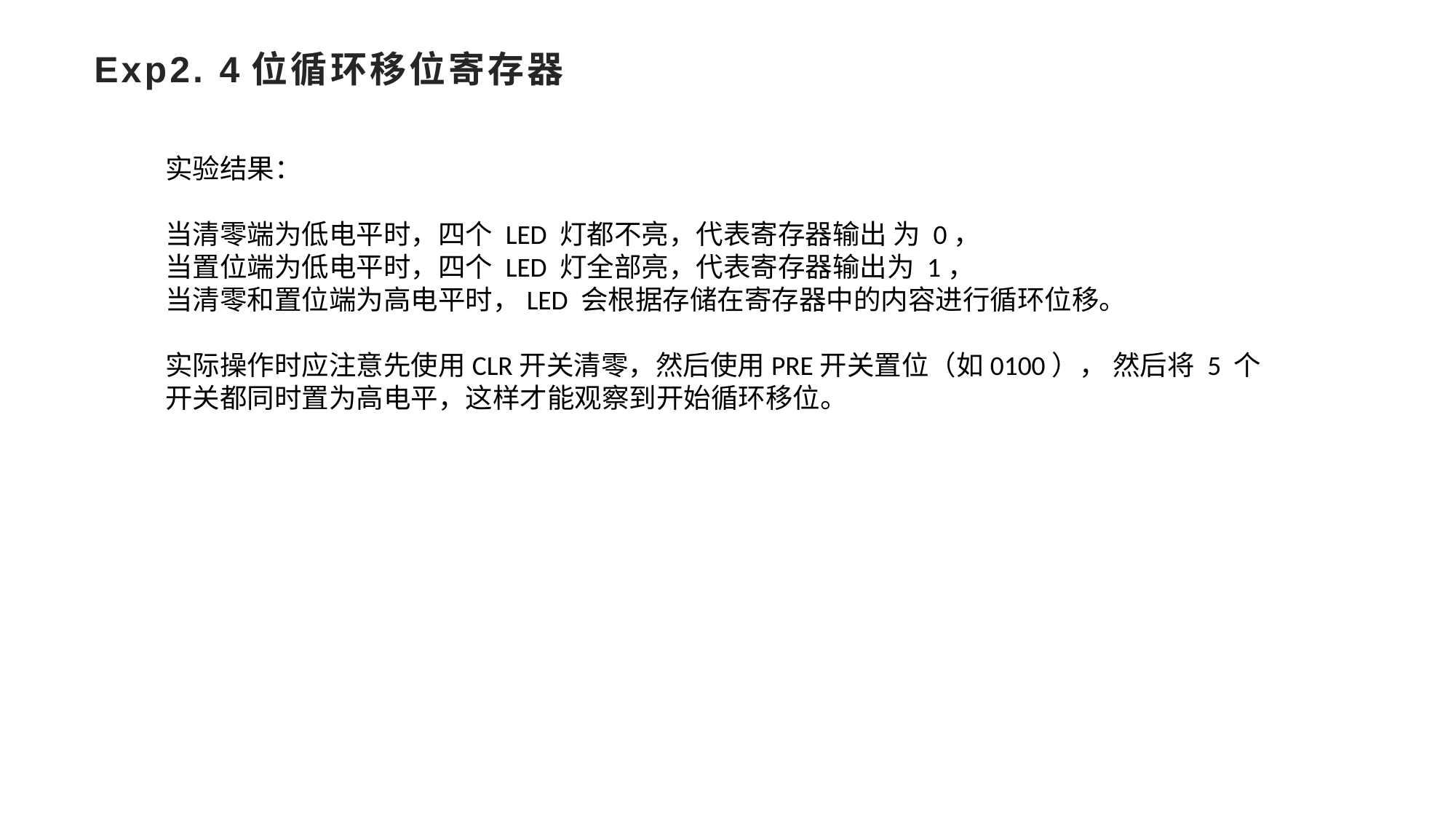

# Exp2. 4位循环移位寄存器
实验结果：

当清零端为低电平时，四个 LED 灯都不亮，代表寄存器输出 为 0，
当置位端为低电平时，四个 LED 灯全部亮，代表寄存器输出为 1，
当清零和置位端为高电平时，LED 会根据存储在寄存器中的内容进行循环位移。

实际操作时应注意先使用CLR开关清零，然后使用PRE开关置位（如0100）， 然后将 5 个开关都同时置为高电平，这样才能观察到开始循环移位。